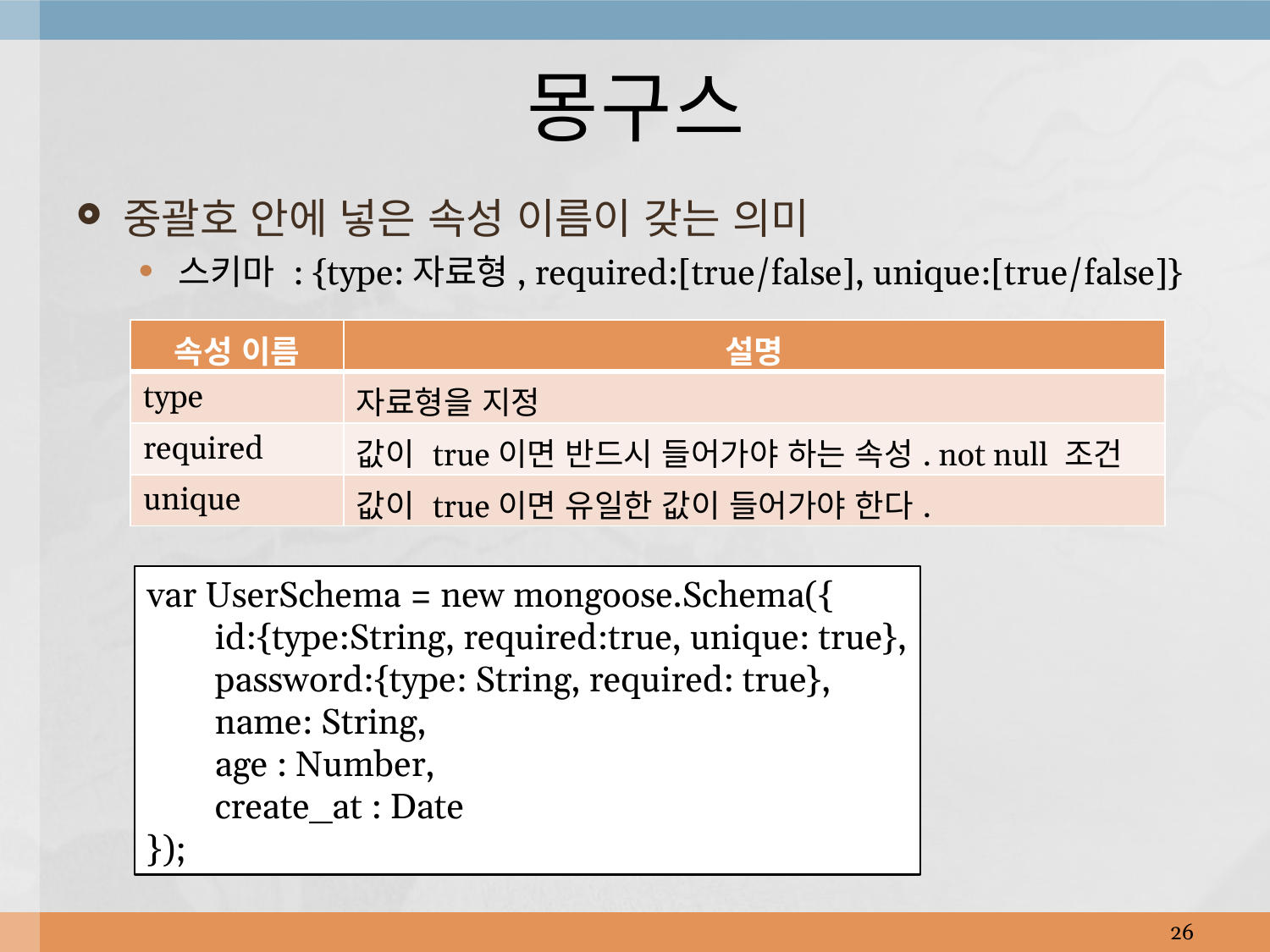

# 몽구스
중괄호 안에 넣은 속성 이름이 갖는 의미
스키마 : {type:자료형, required:[true/false], unique:[true/false]}
| 속성 이름 | 설명 |
| --- | --- |
| type | 자료형을 지정 |
| required | 값이 true이면 반드시 들어가야 하는 속성. not null 조건 |
| unique | 값이 true이면 유일한 값이 들어가야 한다. |
var UserSchema = new mongoose.Schema({
        id:{type:String, required:true, unique: true},
        password:{type: String, required: true},
        name: String,
        age : Number,
        create_at : Date
});
26